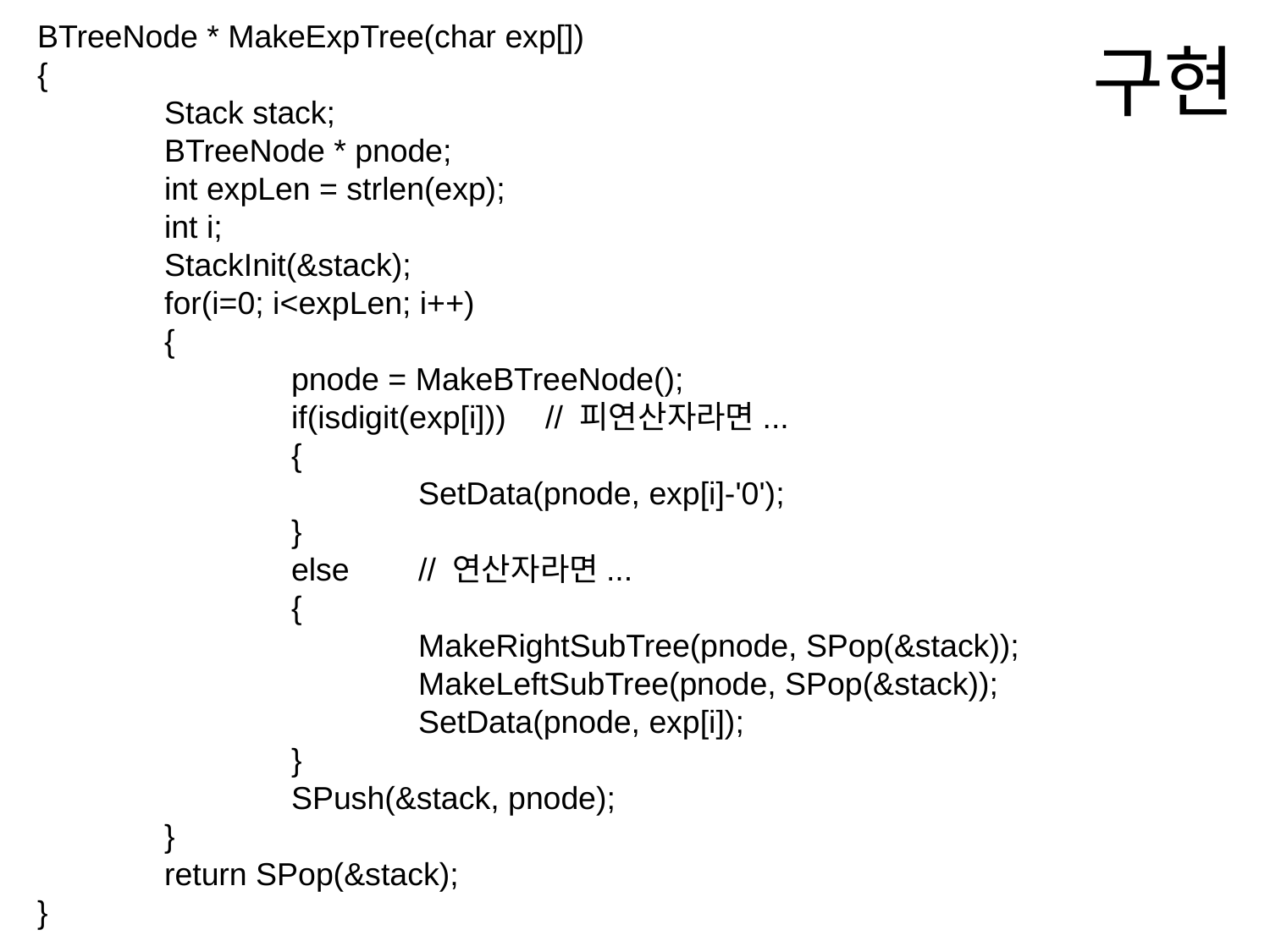

# 구현
BTreeNode * MakeExpTree(char exp[])
{
	Stack stack;
	BTreeNode * pnode;
	int expLen = strlen(exp);
	int i;
	StackInit(&stack);
	for(i=0; i<expLen; i++)
	{
		pnode = MakeBTreeNode();
		if(isdigit(exp[i]))	// 피연산자라면...
		{
			SetData(pnode, exp[i]-'0');
		}
		else	// 연산자라면...
		{
			MakeRightSubTree(pnode, SPop(&stack));
			MakeLeftSubTree(pnode, SPop(&stack));
			SetData(pnode, exp[i]);
		}
		SPush(&stack, pnode);
	}
	return SPop(&stack);
}